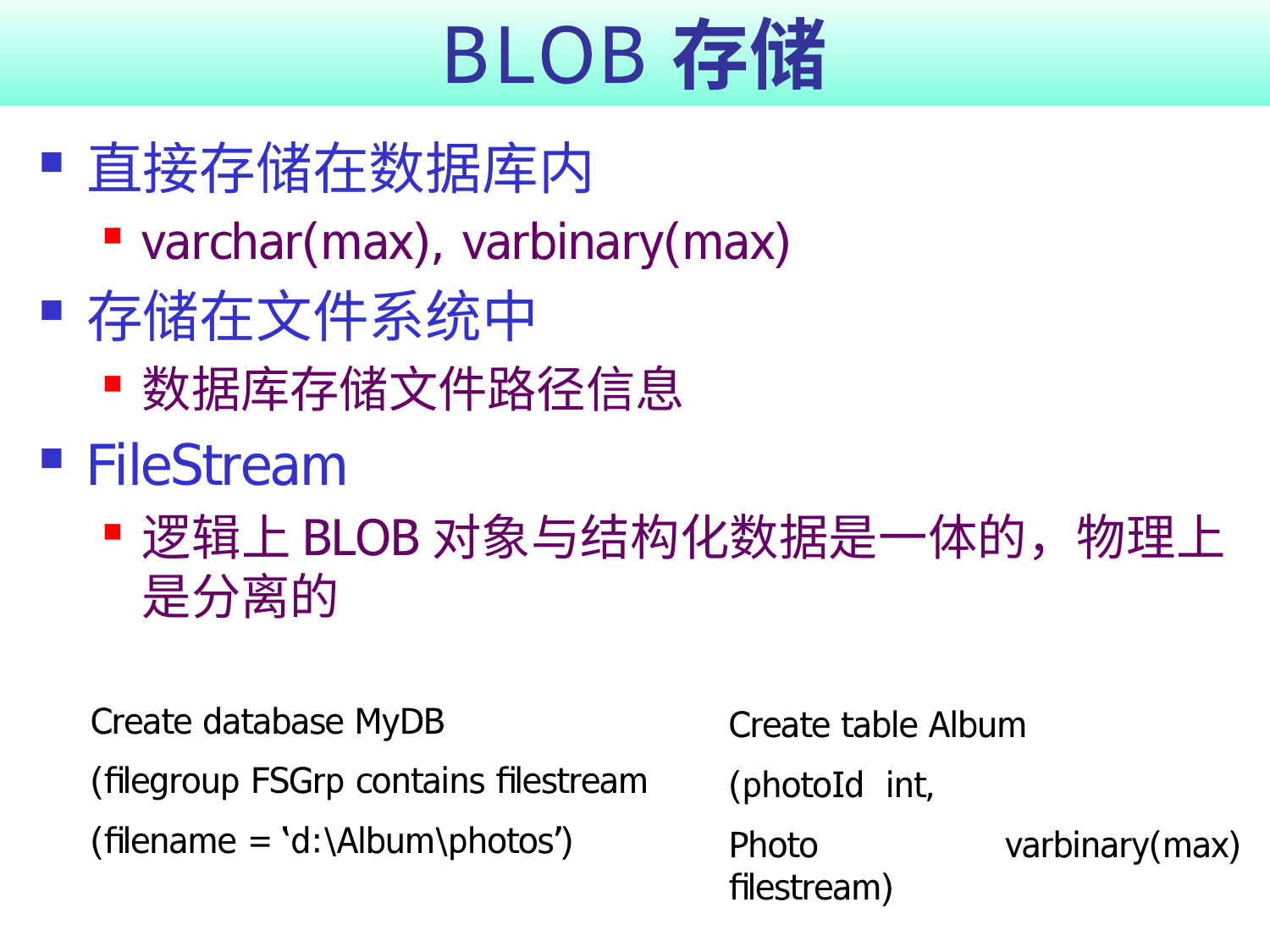

# BLOB存储
直接存储在数据库内
varchar(max), varbinary(max)
存储在文件系统中
数据库存储文件路径信息
FileStream
逻辑上BLOB对象与结构化数据是一体的，物理上是分离的
Create database MyDB
(filegroup FSGrp contains filestream
(filename = ‘d:\Album\photos’)
Create table Album
(photoId  int,
Photo varbinary(max) filestream)